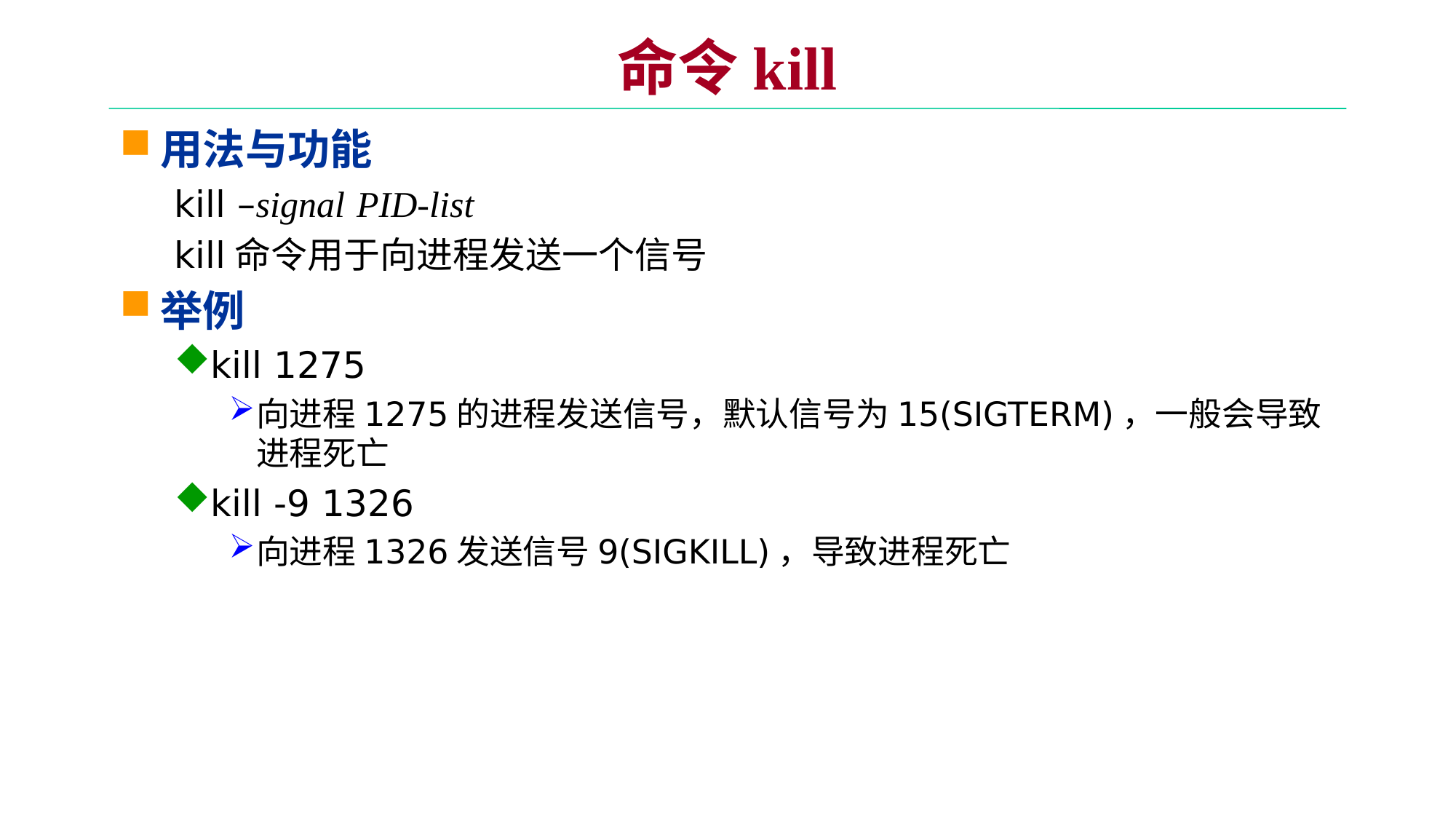

# 命令kill
用法与功能
kill –signal PID-list
kill命令用于向进程发送一个信号
举例
kill 1275
向进程1275的进程发送信号，默认信号为15(SIGTERM)，一般会导致进程死亡
kill -9 1326
向进程1326发送信号9(SIGKILL)，导致进程死亡